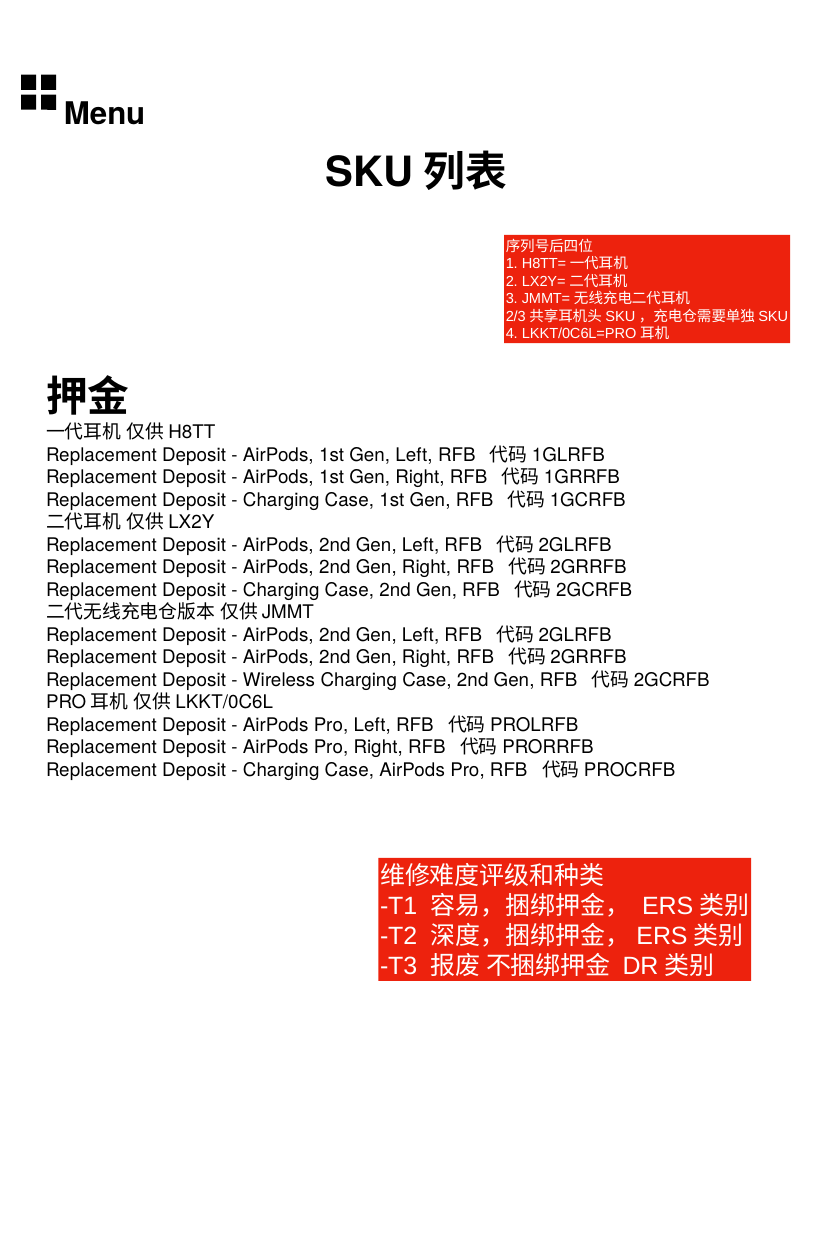

Menu
SKU列表
序列号后四位
1. H8TT=一代耳机
2. LX2Y=二代耳机
3. JMMT=无线充电二代耳机
2/3共享耳机头SKU，充电仓需要单独SKU
4. LKKT/0C6L=PRO耳机
押金
一代耳机 仅供H8TT
Replacement Deposit - AirPods, 1st Gen, Left, RFB  代码1GLRFB
Replacement Deposit - AirPods, 1st Gen, Right, RFB  代码1GRRFB
Replacement Deposit - Charging Case, 1st Gen, RFB  代码1GCRFB
二代耳机 仅供LX2Y
Replacement Deposit - AirPods, 2nd Gen, Left, RFB  代码2GLRFB
Replacement Deposit - AirPods, 2nd Gen, Right, RFB  代码2GRRFB
Replacement Deposit - Charging Case, 2nd Gen, RFB  代码2GCRFB
二代无线充电仓版本 仅供JMMT
Replacement Deposit - AirPods, 2nd Gen, Left, RFB  代码2GLRFB
Replacement Deposit - AirPods, 2nd Gen, Right, RFB  代码2GRRFB
Replacement Deposit - Wireless Charging Case, 2nd Gen, RFB  代码2GCRFB
PRO耳机 仅供LKKT/0C6L
Replacement Deposit - AirPods Pro, Left, RFB  代码PROLRFB
Replacement Deposit - AirPods Pro, Right, RFB  代码PRORRFB
Replacement Deposit - Charging Case, AirPods Pro, RFB  代码PROCRFB

维修难度评级和种类
-T1 容易，捆绑押金， ERS类别
-T2 深度，捆绑押金，ERS类别
-T3 报废 不捆绑押金 DR类别